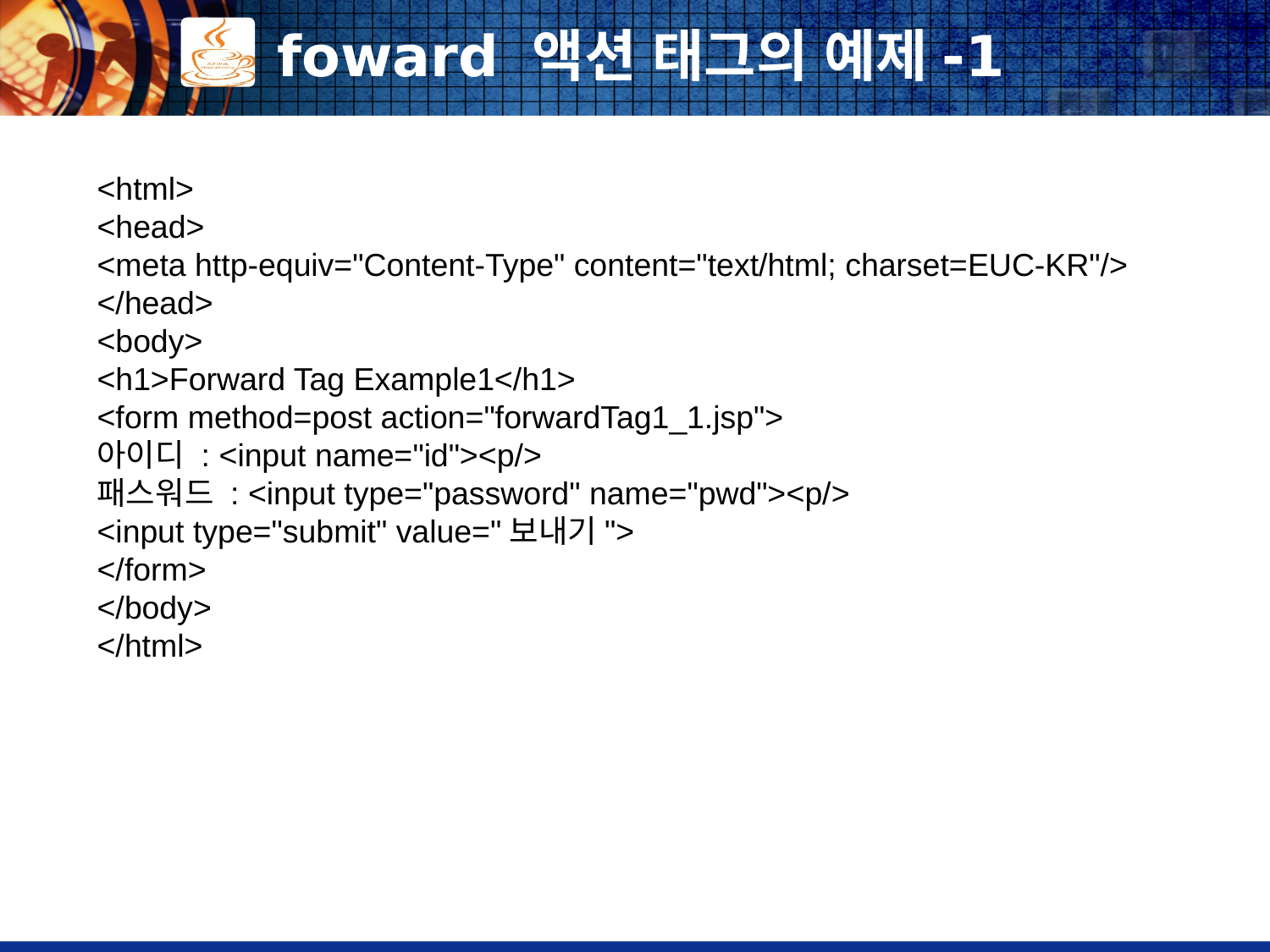

# foward 액션 태그의 예제-1
<html>
<head>
<meta http-equiv="Content-Type" content="text/html; charset=EUC-KR"/>
</head>
<body>
<h1>Forward Tag Example1</h1>
<form method=post action="forwardTag1_1.jsp">
아이디 : <input name="id"><p/>
패스워드 : <input type="password" name="pwd"><p/>
<input type="submit" value="보내기">
</form>
</body>
</html>